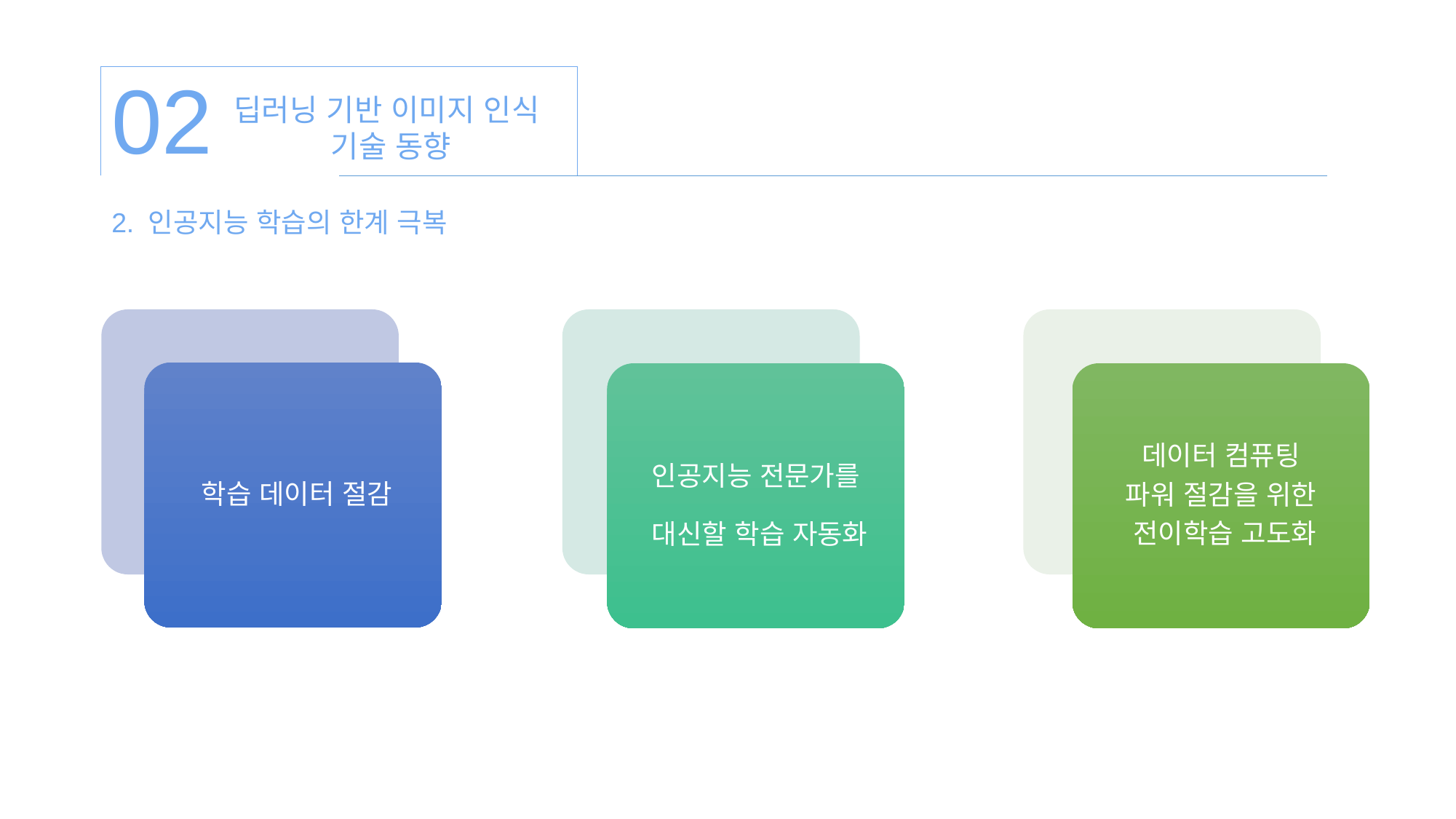

02
딥러닝 기반 이미지 인식
기술 동향
2. 인공지능 학습의 한계 극복
학습 데이터 절감

인공지능 전문가를
대신할 학습 자동화

데이터 컴퓨팅
파워 절감을 위한
전이학습 고도화